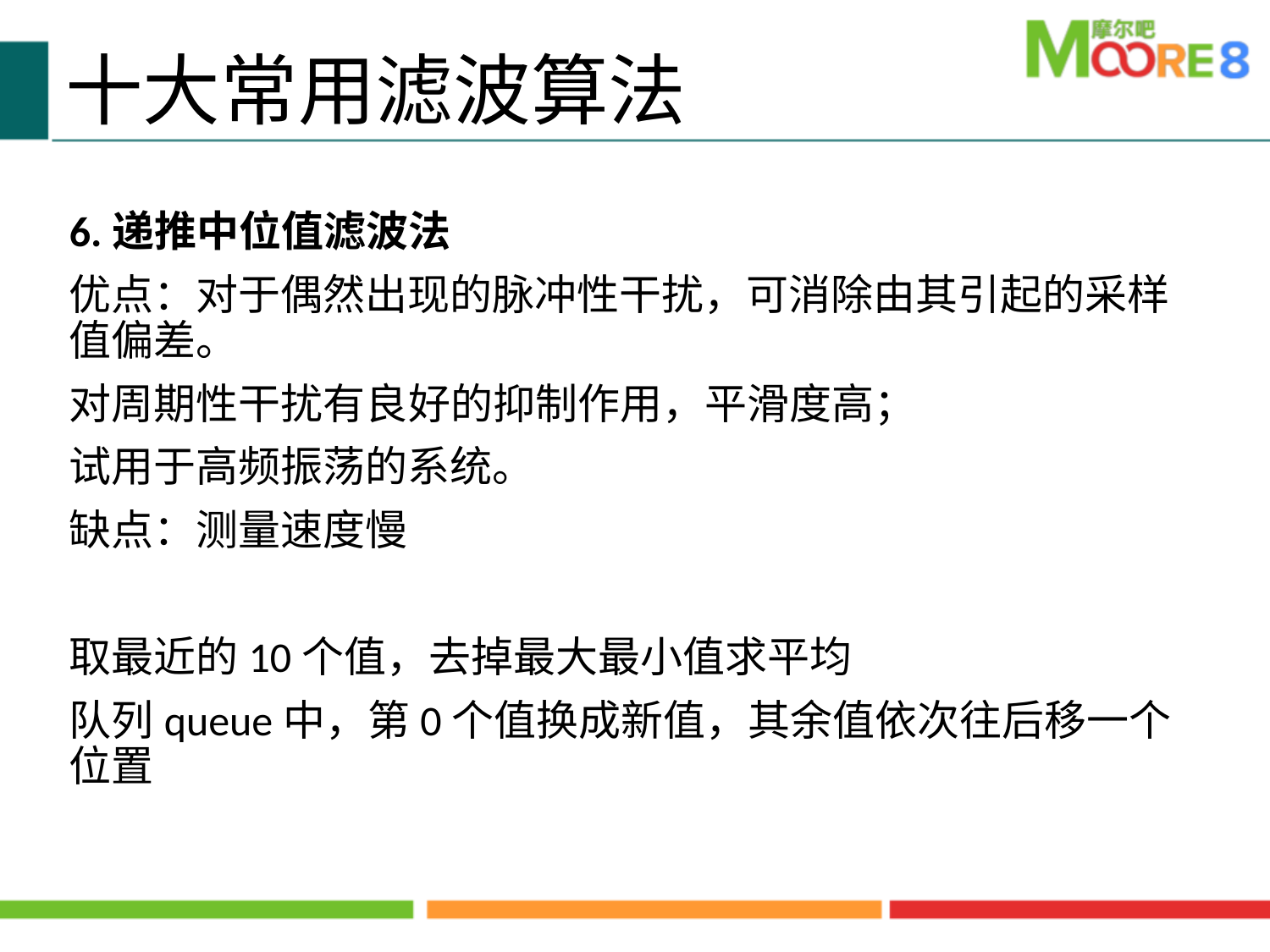

# 十大常用滤波算法
6.递推中位值滤波法
优点：对于偶然出现的脉冲性干扰，可消除由其引起的采样值偏差。
对周期性干扰有良好的抑制作用，平滑度高；
试用于高频振荡的系统。
缺点：测量速度慢

取最近的10个值，去掉最大最小值求平均
队列queue中，第0个值换成新值，其余值依次往后移一个位置